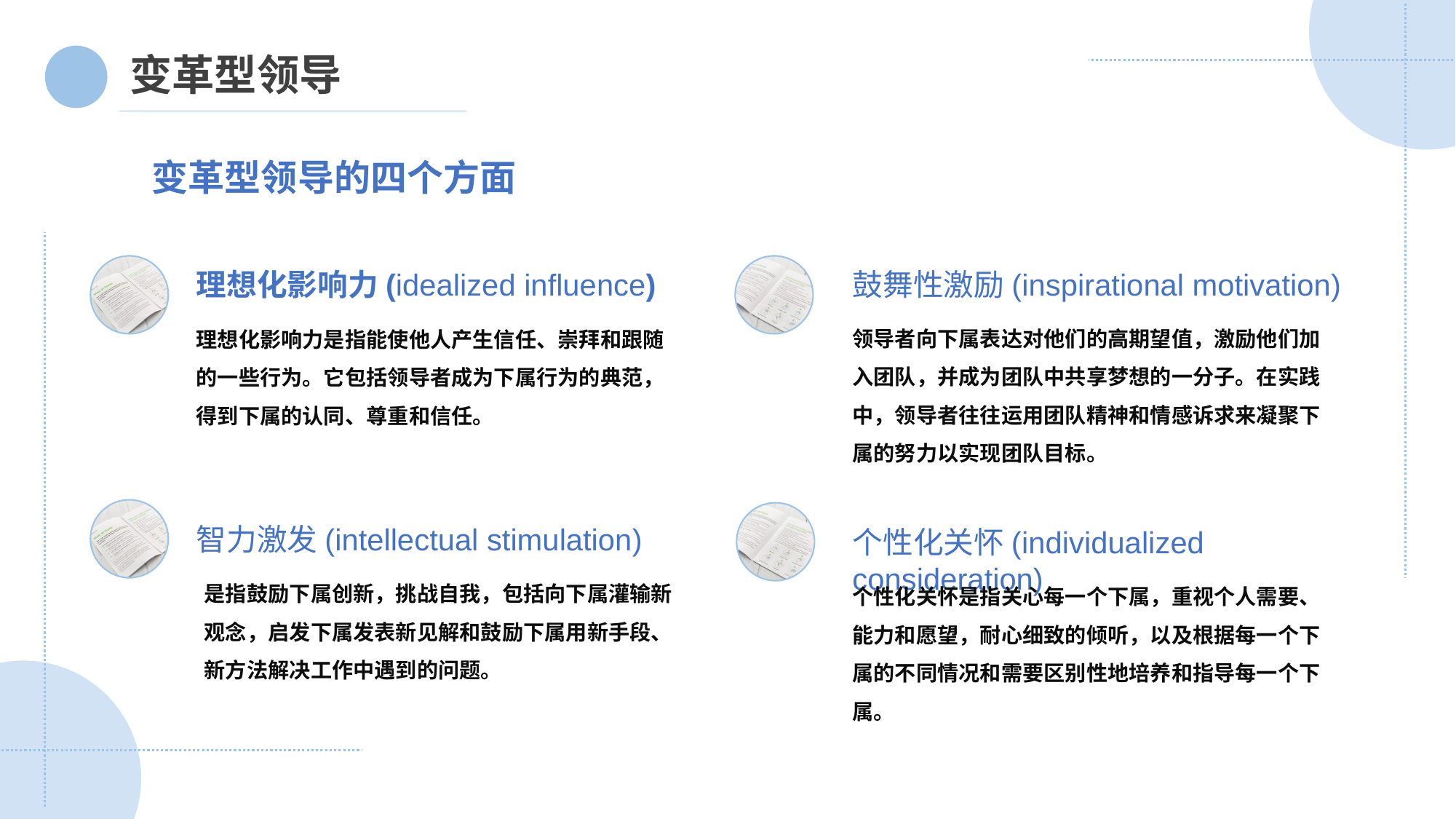

变革型领导

变革型领导的四个方面

鼓舞性激励(inspirational motivation)
理想化影响力(idealized influence)
领导者向下属表达对他们的高期望值，激励他们加入团队，并成为团队中共享梦想的一分子。在实践中，领导者往往运用团队精神和情感诉求来凝聚下属的努力以实现团队目标。
理想化影响力是指能使他人产生信任、崇拜和跟随的一些行为。它包括领导者成为下属行为的典范，得到下属的认同、尊重和信任。

智力激发(intellectual stimulation)
个性化关怀(individualized consideration)
是指鼓励下属创新，挑战自我，包括向下属灌输新观念，启发下属发表新见解和鼓励下属用新手段、新方法解决工作中遇到的问题。
个性化关怀是指关心每一个下属，重视个人需要、能力和愿望，耐心细致的倾听，以及根据每一个下属的不同情况和需要区别性地培养和指导每一个下属。